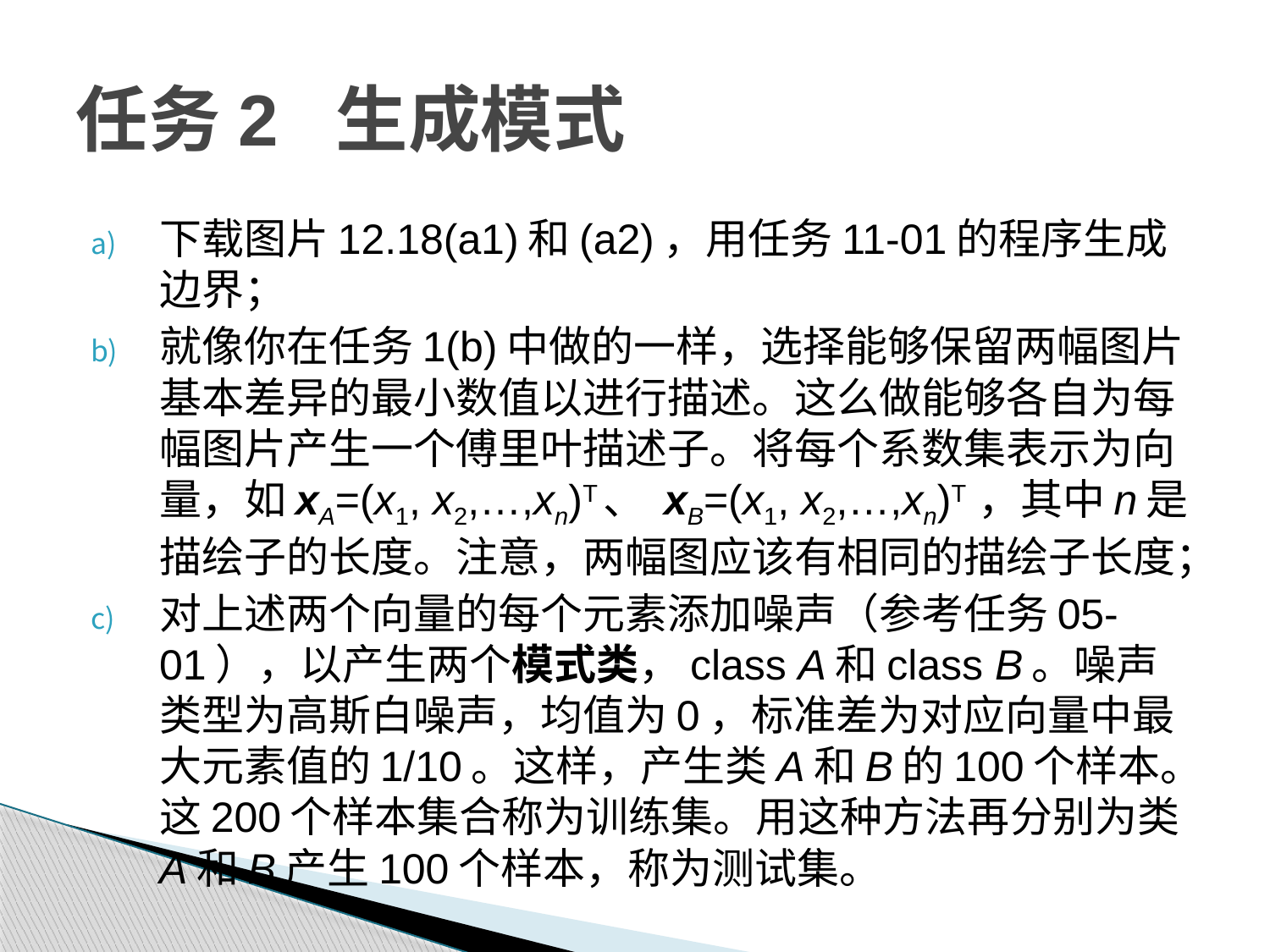

# 任务2  生成模式
下载图片12.18(a1)和(a2)，用任务11-01的程序生成边界；
就像你在任务1(b)中做的一样，选择能够保留两幅图片基本差异的最小数值以进行描述。这么做能够各自为每幅图片产生一个傅里叶描述子。将每个系数集表示为向量，如xA=(x1, x2,…,xn)T、 xB=(x1, x2,…,xn)T ，其中n是描绘子的长度。注意，两幅图应该有相同的描绘子长度；
对上述两个向量的每个元素添加噪声（参考任务05-01），以产生两个模式类，class A和class B。噪声类型为高斯白噪声，均值为0，标准差为对应向量中最大元素值的1/10。这样，产生类A和B的100个样本。这200个样本集合称为训练集。用这种方法再分别为类A和B产生100个样本，称为测试集。